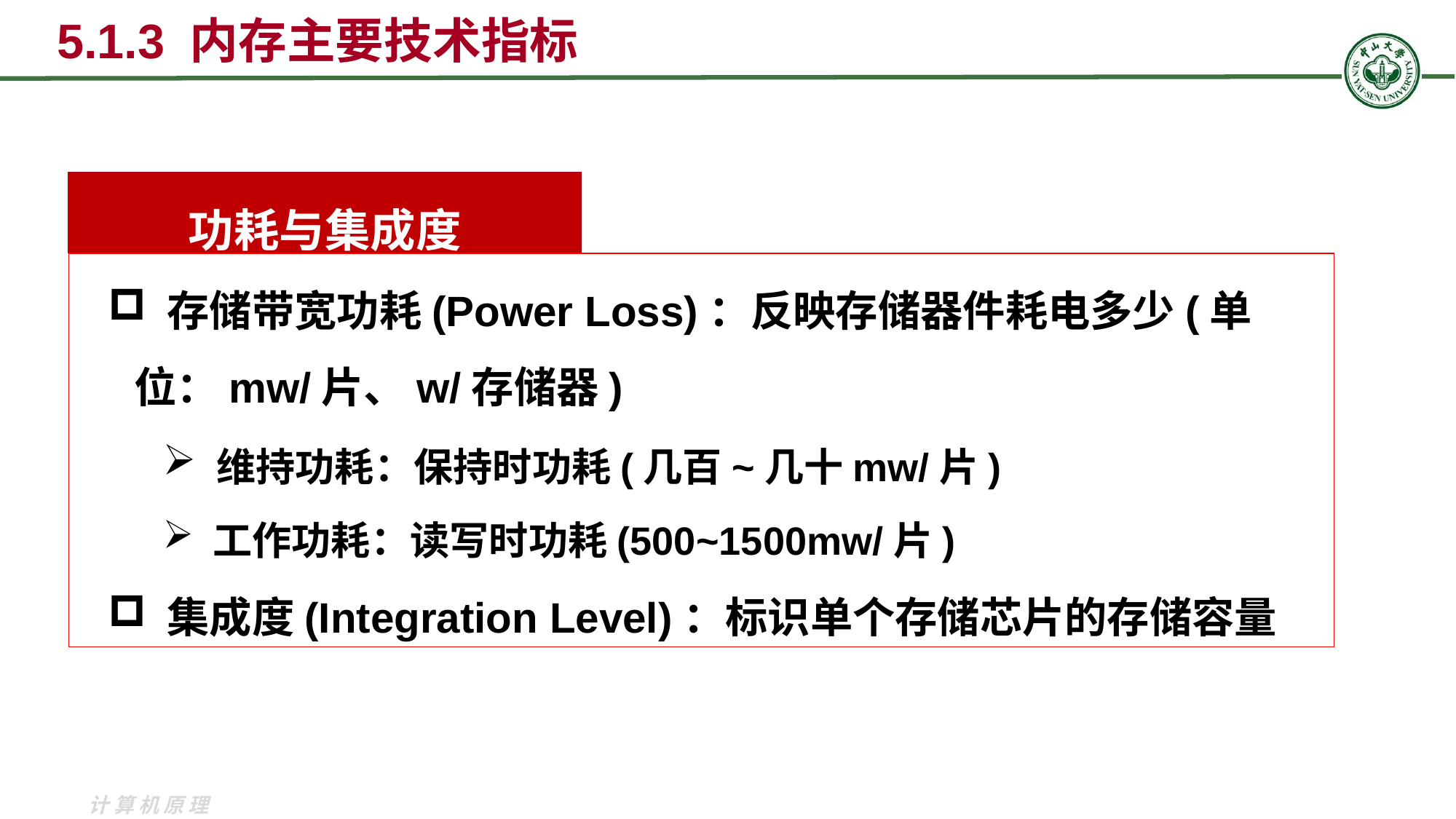

5.1.3 内存主要技术指标
功耗与集成度
 存储带宽功耗(Power Loss)：反映存储器件耗电多少(单位：mw/片、w/存储器)
 维持功耗：保持时功耗(几百~几十mw/片)
 工作功耗：读写时功耗(500~1500mw/片)
 集成度(Integration Level)：标识单个存储芯片的存储容量